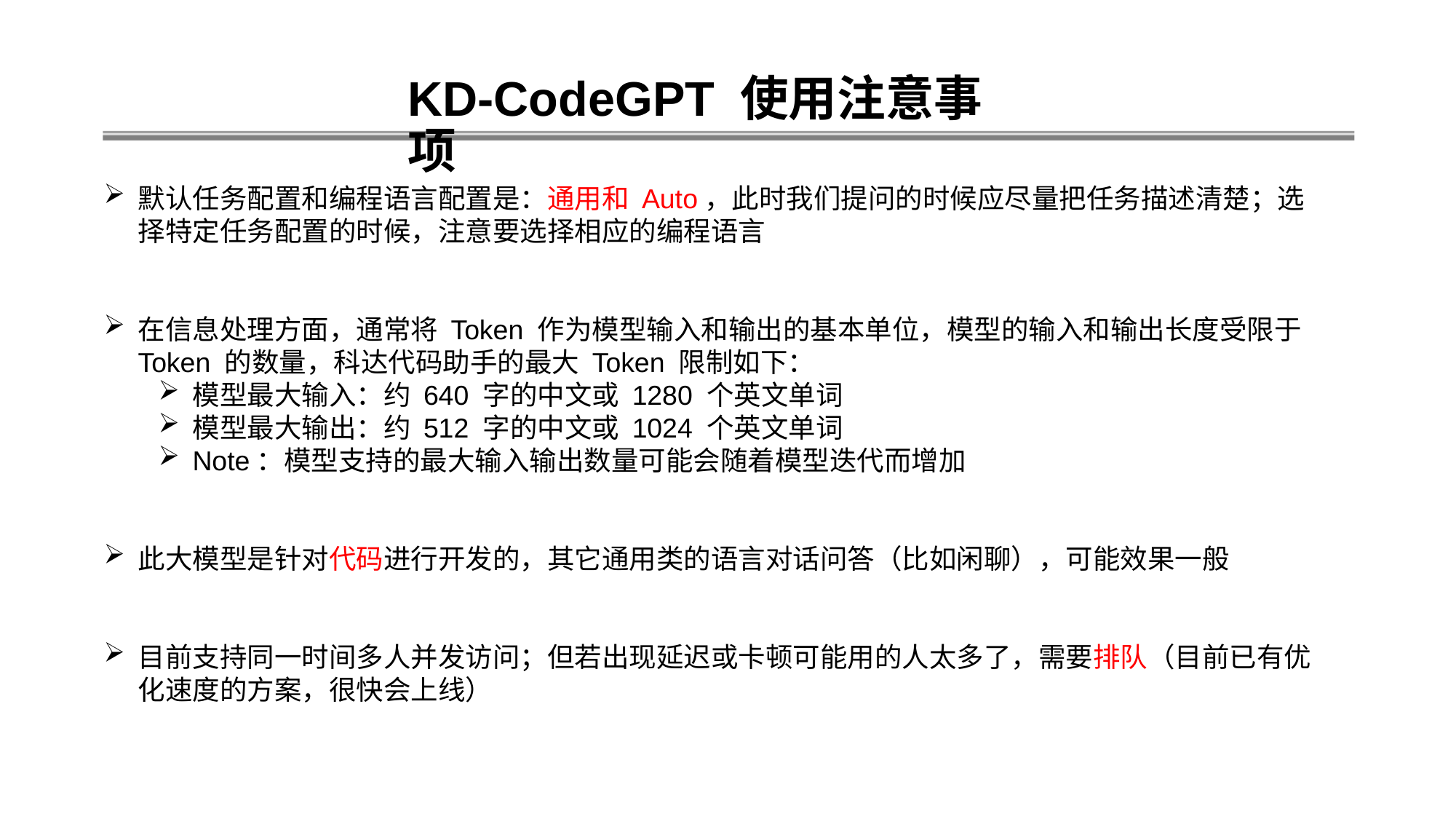

KD-CodeGPT 使用注意事项

默认任务配置和编程语言配置是：通用和 Auto，此时我们提问的时候应尽量把任务描述清楚；选择特定任务配置的时候，注意要选择相应的编程语言

在信息处理方面，通常将 Token 作为模型输入和输出的基本单位，模型的输入和输出长度受限于 Token 的数量，科达代码助手的最大 Token 限制如下：
模型最大输入：约 640 字的中文或 1280 个英文单词
模型最大输出：约 512 字的中文或 1024 个英文单词
Note：模型支持的最大输入输出数量可能会随着模型迭代而增加

此大模型是针对代码进行开发的，其它通用类的语言对话问答（比如闲聊），可能效果一般

目前支持同一时间多人并发访问；但若出现延迟或卡顿可能用的人太多了，需要排队（目前已有优化速度的方案，很快会上线）